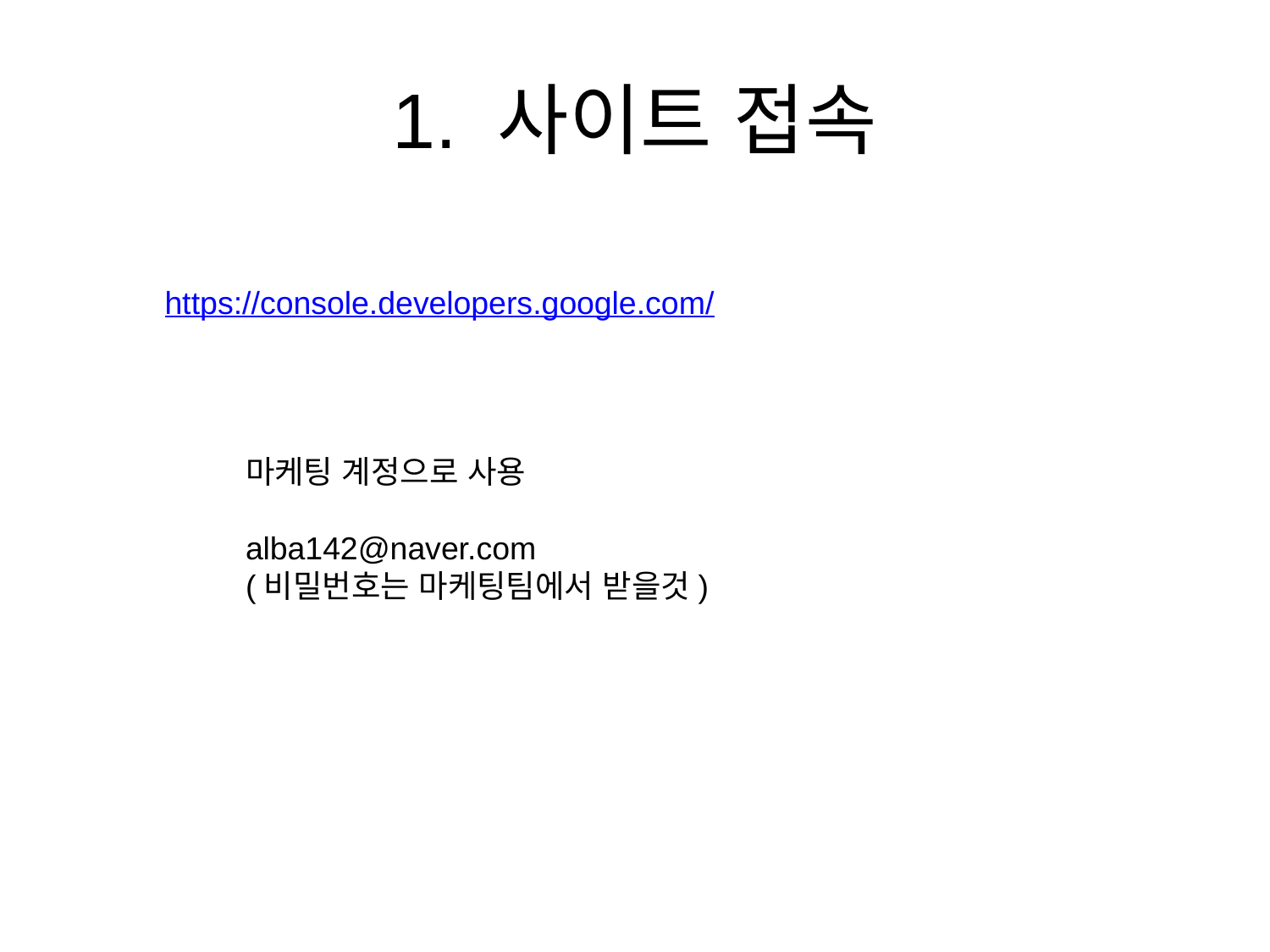

# 1. 사이트 접속
https://console.developers.google.com/
마케팅 계정으로 사용

alba142@naver.com
(비밀번호는 마케팅팀에서 받을것)